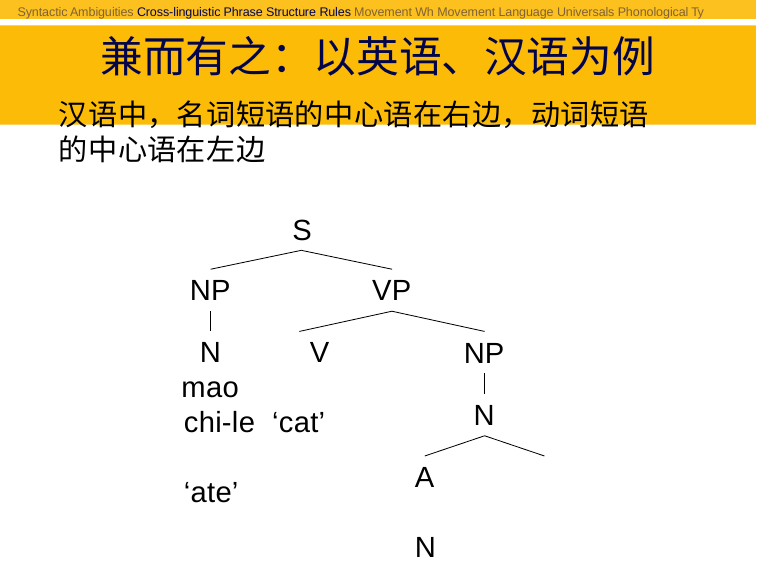

Syntactic Ambiguities Cross-linguistic Phrase Structure Rules Movement Wh Movement Language Universals Phonological Ty
# 兼而有之：以英语、汉语为例
汉语中，名词短语的中心语在右边，动词短语的中心语在左边

S

VP
NP
N	V
mao	chi-le  ‘cat’		‘ate’

NP
N

A	N
haochi-de		yu  ‘tasty’	‘fish’